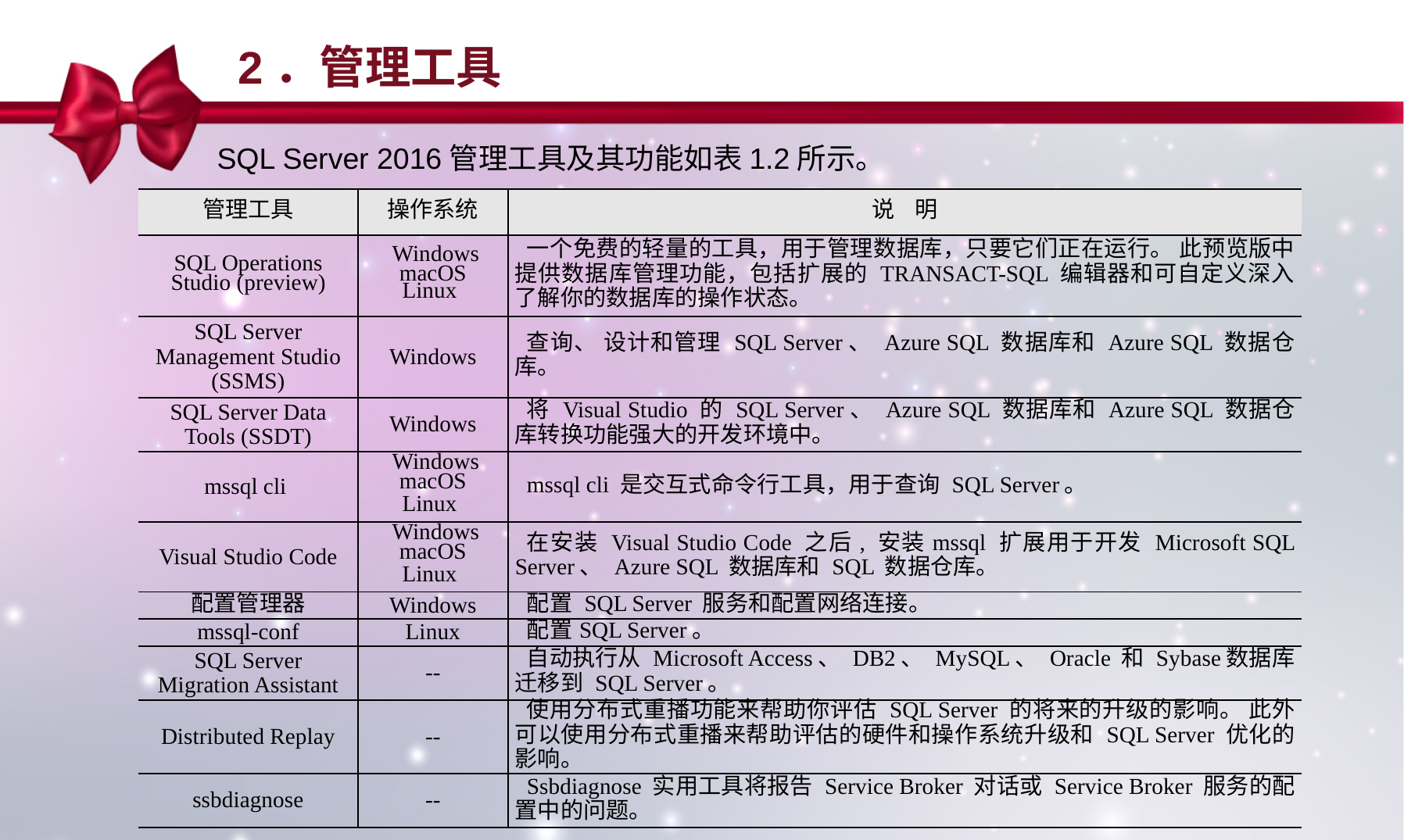

2．管理工具
SQL Server 2016管理工具及其功能如表1.2所示。
| 管理工具 | 操作系统 | 说 明 |
| --- | --- | --- |
| SQL Operations Studio (preview) | Windows macOS Linux | 一个免费的轻量的工具，用于管理数据库，只要它们正在运行。 此预览版中提供数据库管理功能，包括扩展的 TRANSACT-SQL 编辑器和可自定义深入了解你的数据库的操作状态。 |
| SQL Server Management Studio (SSMS) | Windows | 查询、 设计和管理 SQL Server、 Azure SQL 数据库和 Azure SQL 数据仓库。 |
| SQL Server Data Tools (SSDT) | Windows | 将 Visual Studio 的 SQL Server、 Azure SQL 数据库和 Azure SQL 数据仓库转换功能强大的开发环境中。 |
| mssql cli | Windows macOS Linux | mssql cli 是交互式命令行工具，用于查询 SQL Server。 |
| Visual Studio Code | Windows macOS Linux | 在安装 Visual Studio Code 之后, 安装mssql 扩展用于开发 Microsoft SQL Server、 Azure SQL 数据库和 SQL 数据仓库。 |
| 配置管理器 | Windows | 配置 SQL Server 服务和配置网络连接。 |
| mssql-conf | Linux | 配置SQL Server。 |
| SQL Server Migration Assistant | -- | 自动执行从 Microsoft Access、 DB2、 MySQL、 Oracle 和 Sybase数据库迁移到 SQL Server。 |
| Distributed Replay | -- | 使用分布式重播功能来帮助你评估 SQL Server 的将来的升级的影响。 此外可以使用分布式重播来帮助评估的硬件和操作系统升级和 SQL Server 优化的影响。 |
| ssbdiagnose | -- | Ssbdiagnose 实用工具将报告 Service Broker 对话或 Service Broker 服务的配置中的问题。 |